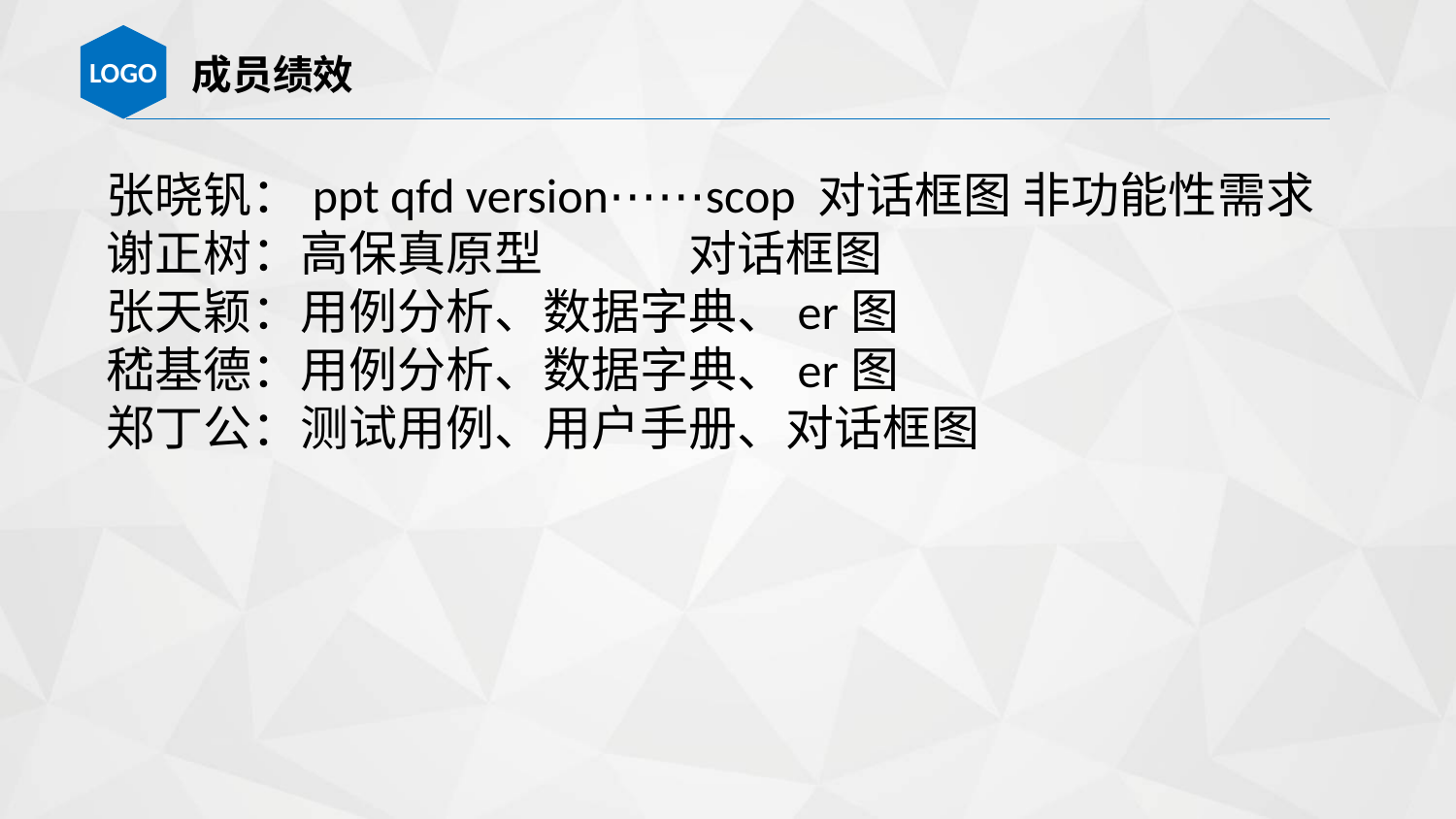

成员绩效
张晓钒：ppt qfd version⋯⋯scop 对话框图 非功能性需求
谢正树：高保真原型	对话框图
张天颖：用例分析、数据字典、er图
嵇基德：用例分析、数据字典、er图
郑丁公：测试用例、用户手册、对话框图